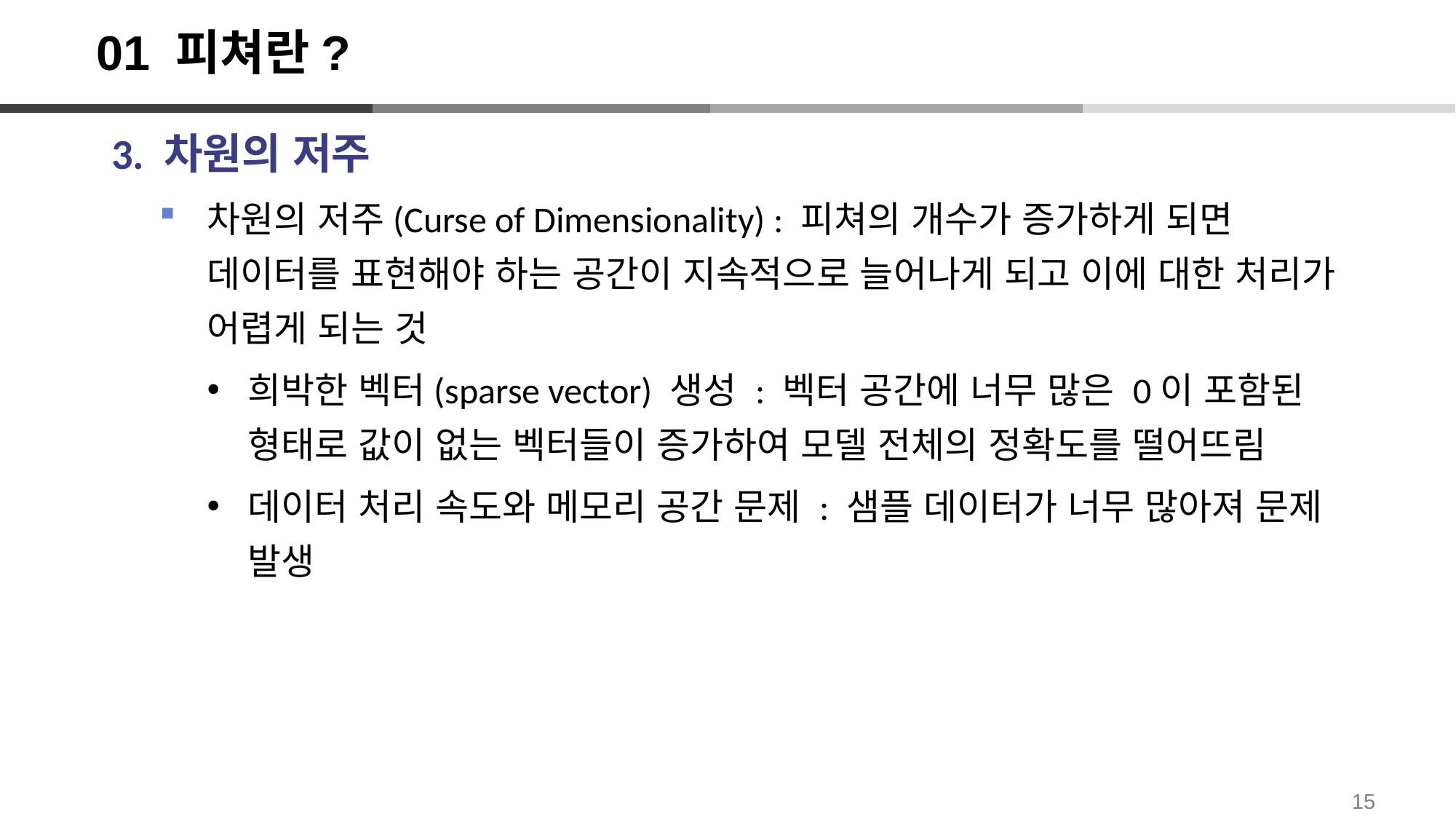

# 01 피쳐란?
3. 차원의 저주
차원의 저주(Curse of Dimensionality) : 피쳐의 개수가 증가하게 되면 데이터를 표현해야 하는 공간이 지속적으로 늘어나게 되고 이에 대한 처리가 어렵게 되는 것
희박한 벡터(sparse vector) 생성 : 벡터 공간에 너무 많은 0이 포함된 형태로 값이 없는 벡터들이 증가하여 모델 전체의 정확도를 떨어뜨림
데이터 처리 속도와 메모리 공간 문제 : 샘플 데이터가 너무 많아져 문제 발생